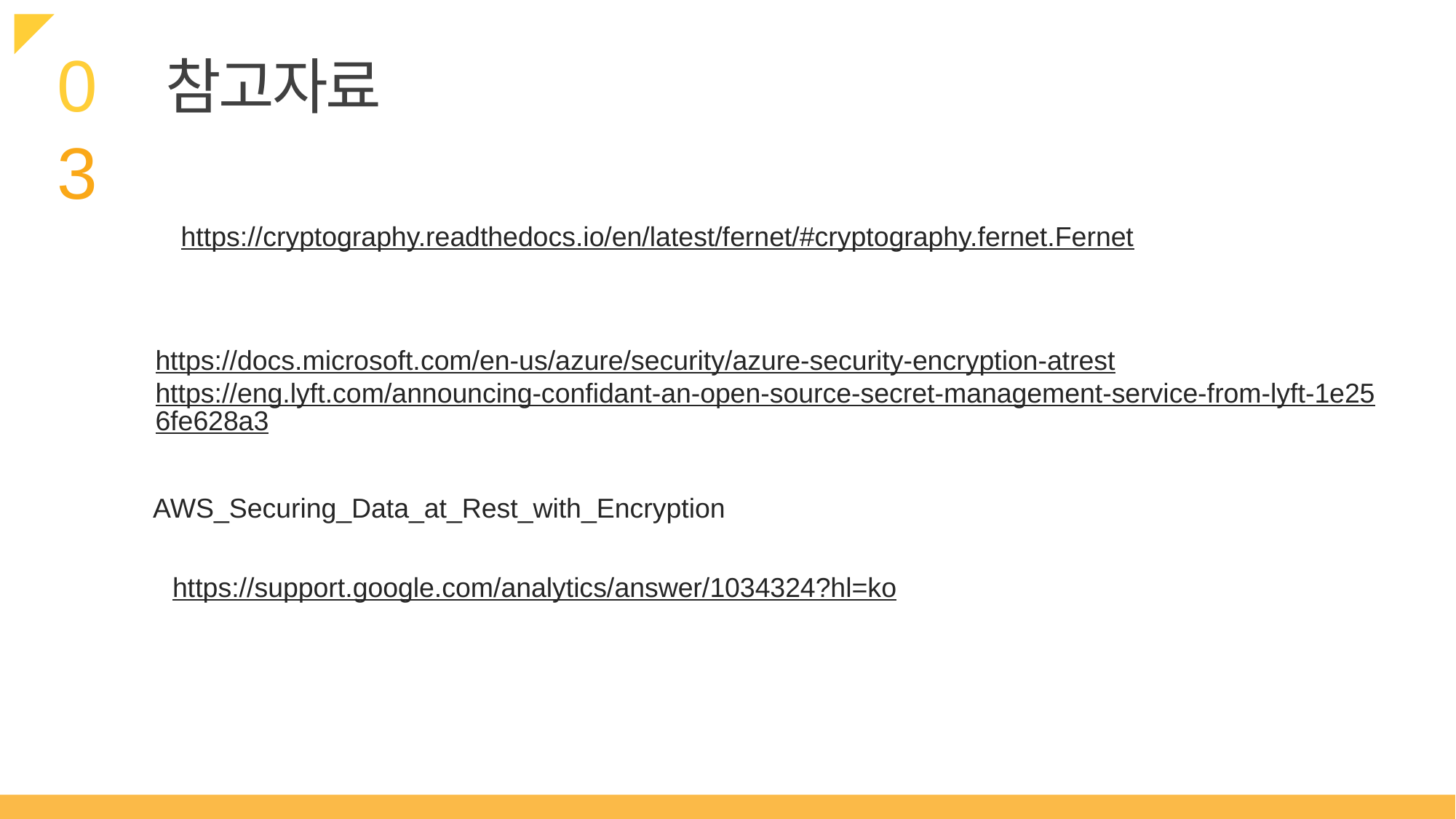

03
참고자료
https://cryptography.readthedocs.io/en/latest/fernet/#cryptography.fernet.Fernet

https://docs.microsoft.com/en-us/azure/security/azure-security-encryption-atrest
https://eng.lyft.com/announcing-confidant-an-open-source-secret-management-service-from-lyft-1e256fe628a3

AWS_Securing_Data_at_Rest_with_Encryption
https://support.google.com/analytics/answer/1034324?hl=ko